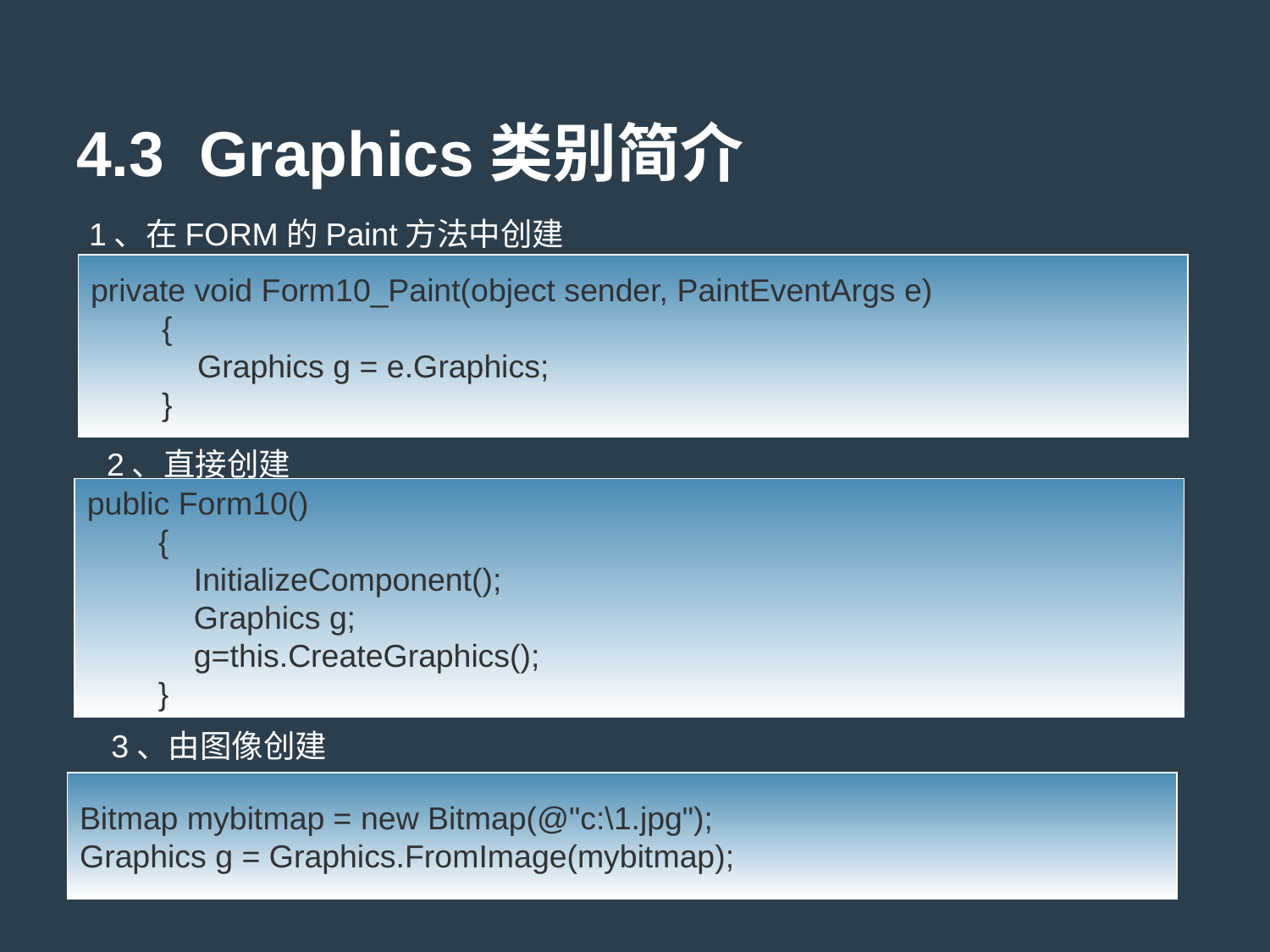

# 4.3  Graphics类别简介
1、在FORM的Paint方法中创建
private void Form10_Paint(object sender, PaintEventArgs e)
        {
            Graphics g = e.Graphics;
        }
2、直接创建
public Form10()
        {
            InitializeComponent();
            Graphics g;
            g=this.CreateGraphics();
        }
3、由图像创建
Bitmap mybitmap = new Bitmap(@"c:\1.jpg");
Graphics g = Graphics.FromImage(mybitmap);